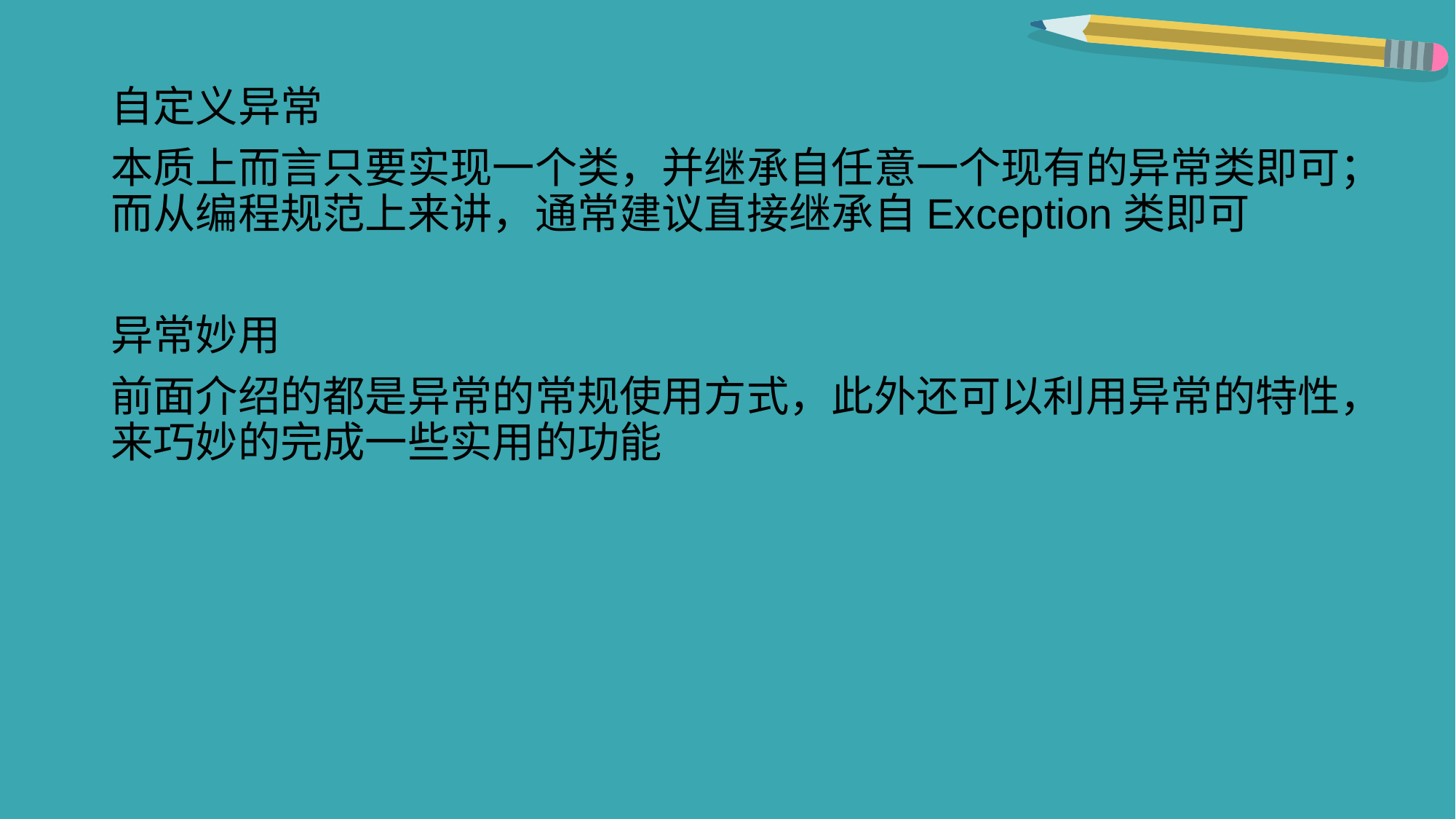

自定义异常
本质上而言只要实现一个类，并继承自任意一个现有的异常类即可；而从编程规范上来讲，通常建议直接继承自Exception类即可

异常妙用
前面介绍的都是异常的常规使用方式，此外还可以利用异常的特性，来巧妙的完成一些实用的功能